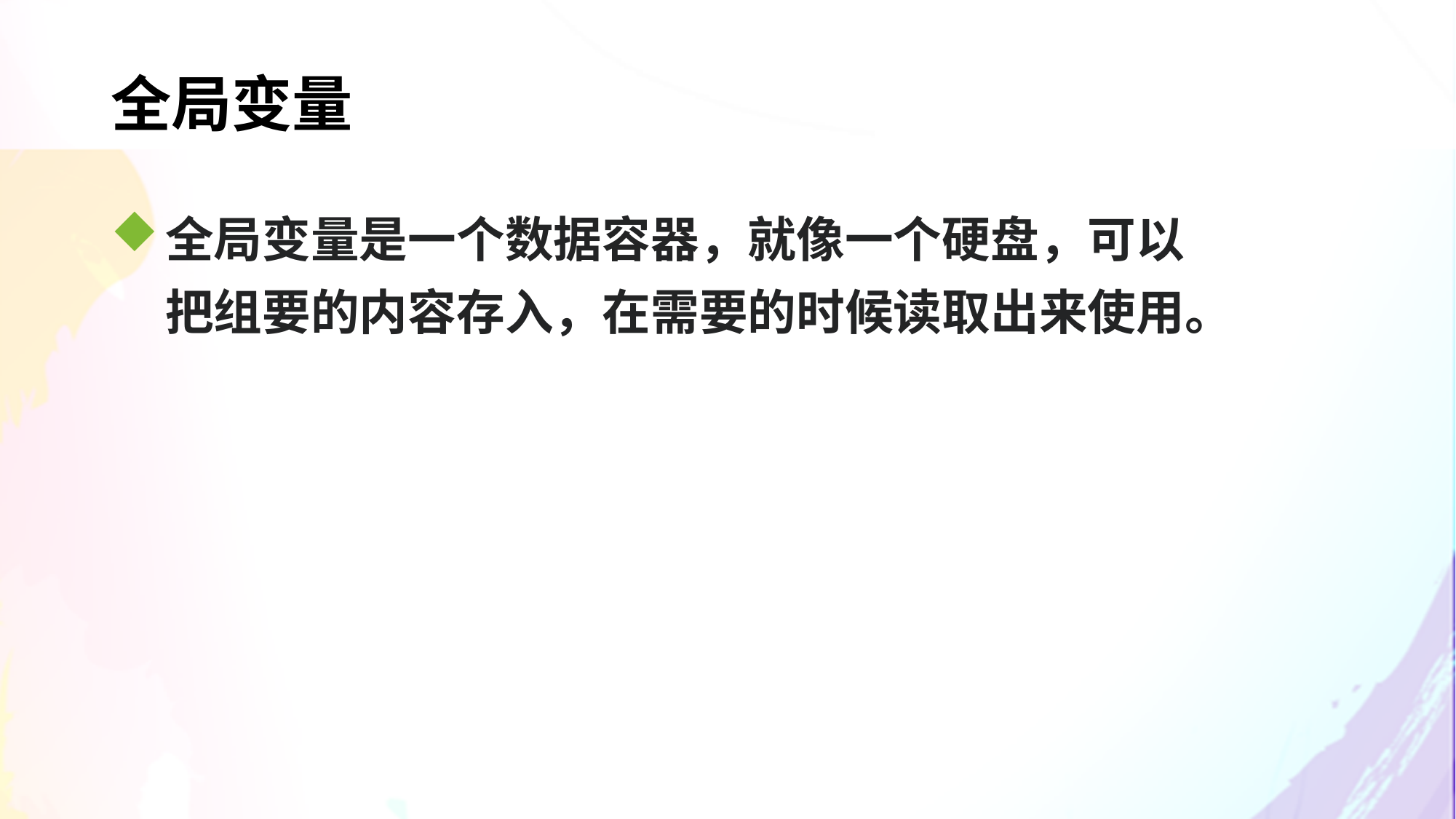

# 全局变量
全局变量是一个数据容器，就像一个硬盘，可以把组要的内容存入，在需要的时候读取出来使用。